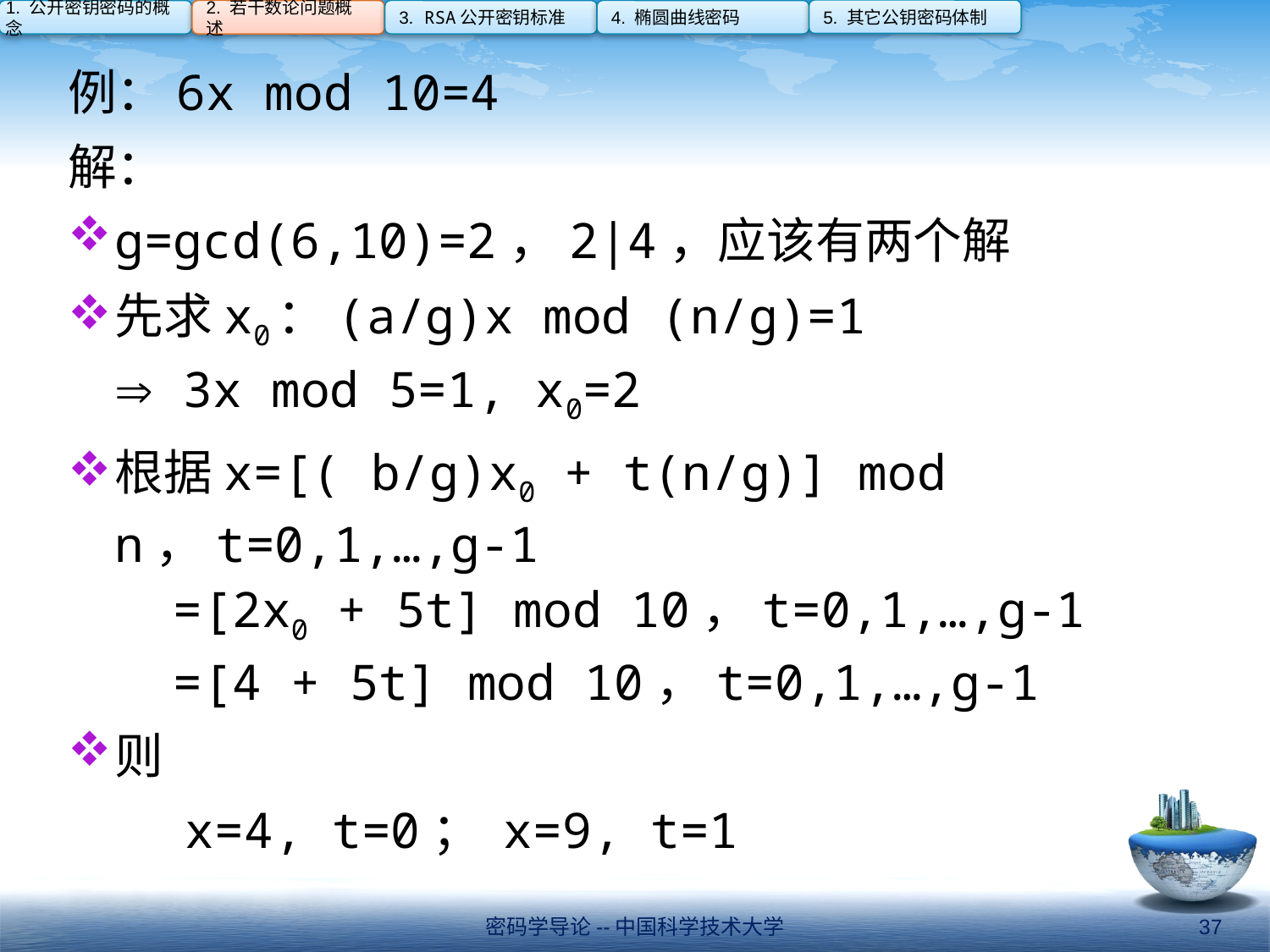

5. 其它公钥密码体制
1. 公开密钥密码的概念
2. 若干数论问题概述
3. RSA公开密钥标准
4. 椭圆曲线密码
例：6x mod 10=4
解：
g=gcd(6,10)=2，2|4，应该有两个解
先求x0：(a/g)x mod (n/g)=1
		⇒ 3x mod 5=1, x0=2
根据x=[( b/g)x0 + t(n/g)] mod n，t=0,1,…,g-1
	  =[2x0 + 5t] mod 10，t=0,1,…,g-1
	  =[4 + 5t] mod 10，t=0,1,…,g-1
则
    x=4, t=0； x=9, t=1
密码学导论--中国科学技术大学
37